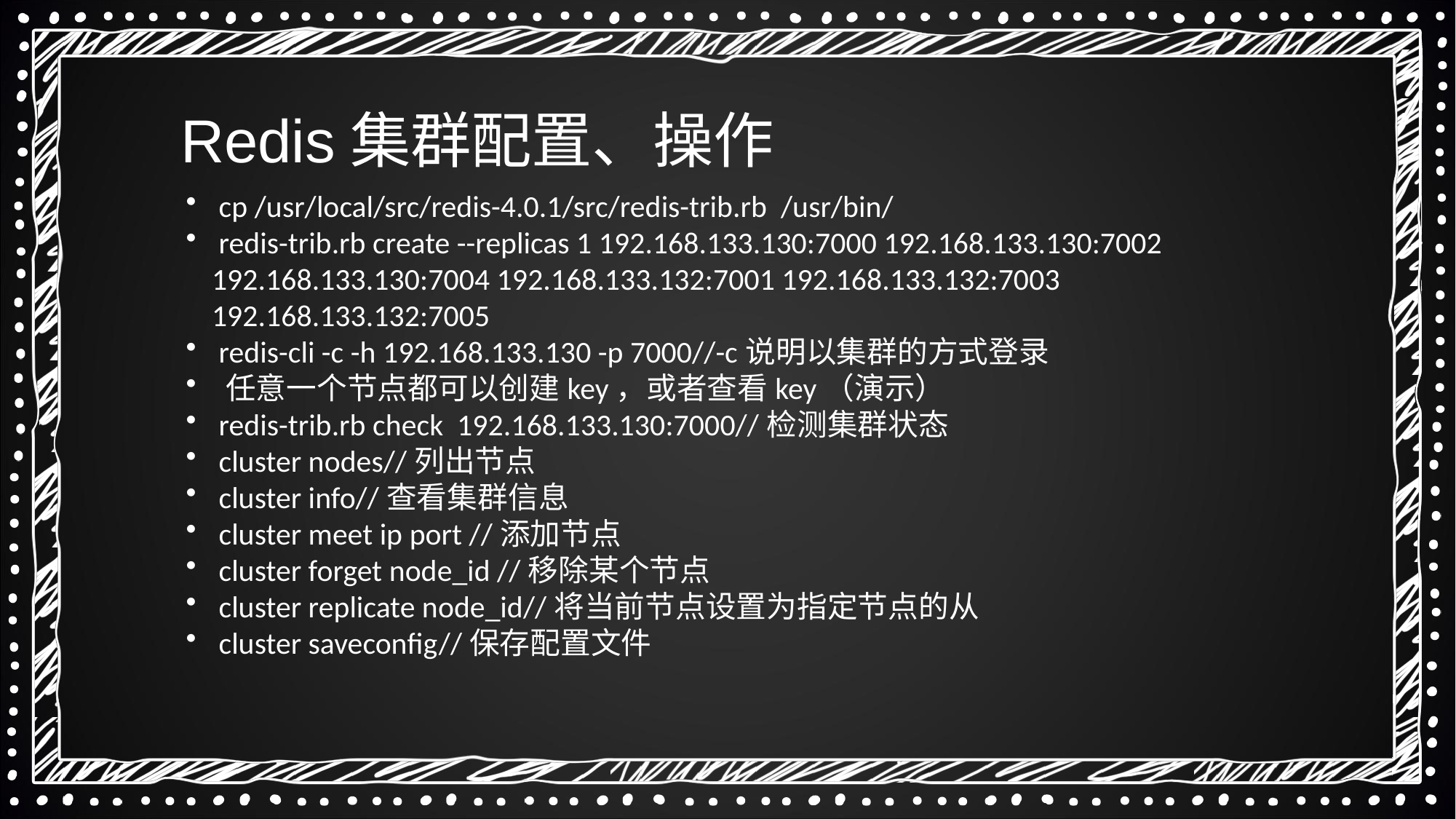

Redis集群配置、操作
 cp /usr/local/src/redis-4.0.1/src/redis-trib.rb  /usr/bin/
 redis-trib.rb create --replicas 1 192.168.133.130:7000 192.168.133.130:7002 192.168.133.130:7004 192.168.133.132:7001 192.168.133.132:7003 192.168.133.132:7005
 redis-cli -c -h 192.168.133.130 -p 7000//-c说明以集群的方式登录
 任意一个节点都可以创建key，或者查看key（演示）
 redis-trib.rb check  192.168.133.130:7000//检测集群状态
 cluster nodes//列出节点
 cluster info//查看集群信息
 cluster meet ip port //添加节点
 cluster forget node_id //移除某个节点
 cluster replicate node_id//将当前节点设置为指定节点的从
 cluster saveconfig//保存配置文件